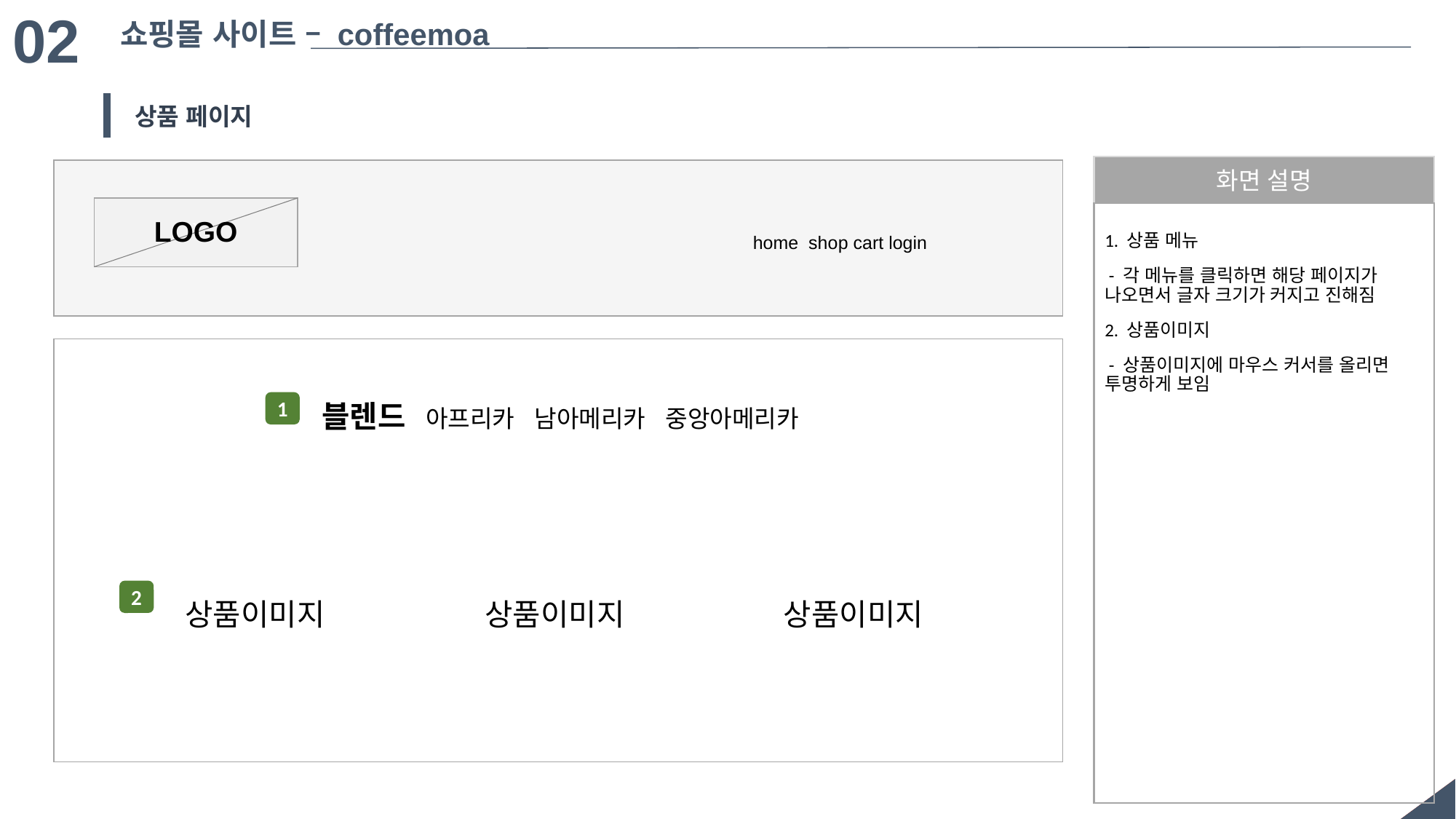

02
쇼핑몰 사이트 – coffeemoa

상품 페이지
화면 설명

`

LOGO
home  shop cart login
1. 상품 메뉴
 - 각 메뉴를 클릭하면 해당 페이지가 나오면서 글자 크기가 커지고 진해짐
2. 상품이미지
 - 상품이미지에 마우스 커서를 올리면 투명하게 보임

블렌드   아프리카   남아메리카   중앙아메리카
1
상품이미지
상품이미지
상품이미지
2